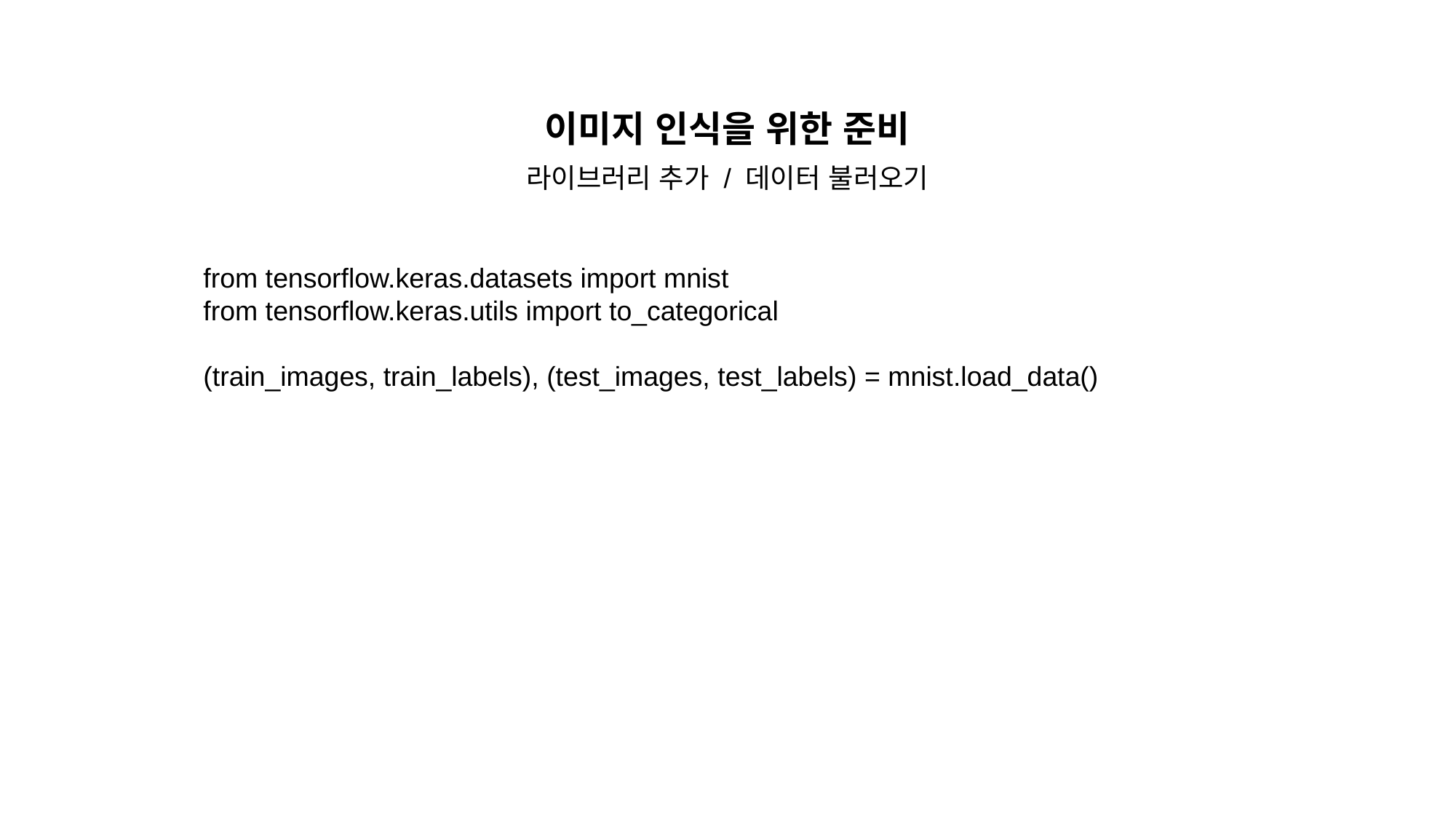

이미지 인식을 위한 준비
라이브러리 추가 / 데이터 불러오기
from tensorflow.keras.datasets import mnist
from tensorflow.keras.utils import to_categorical

(train_images, train_labels), (test_images, test_labels) = mnist.load_data()